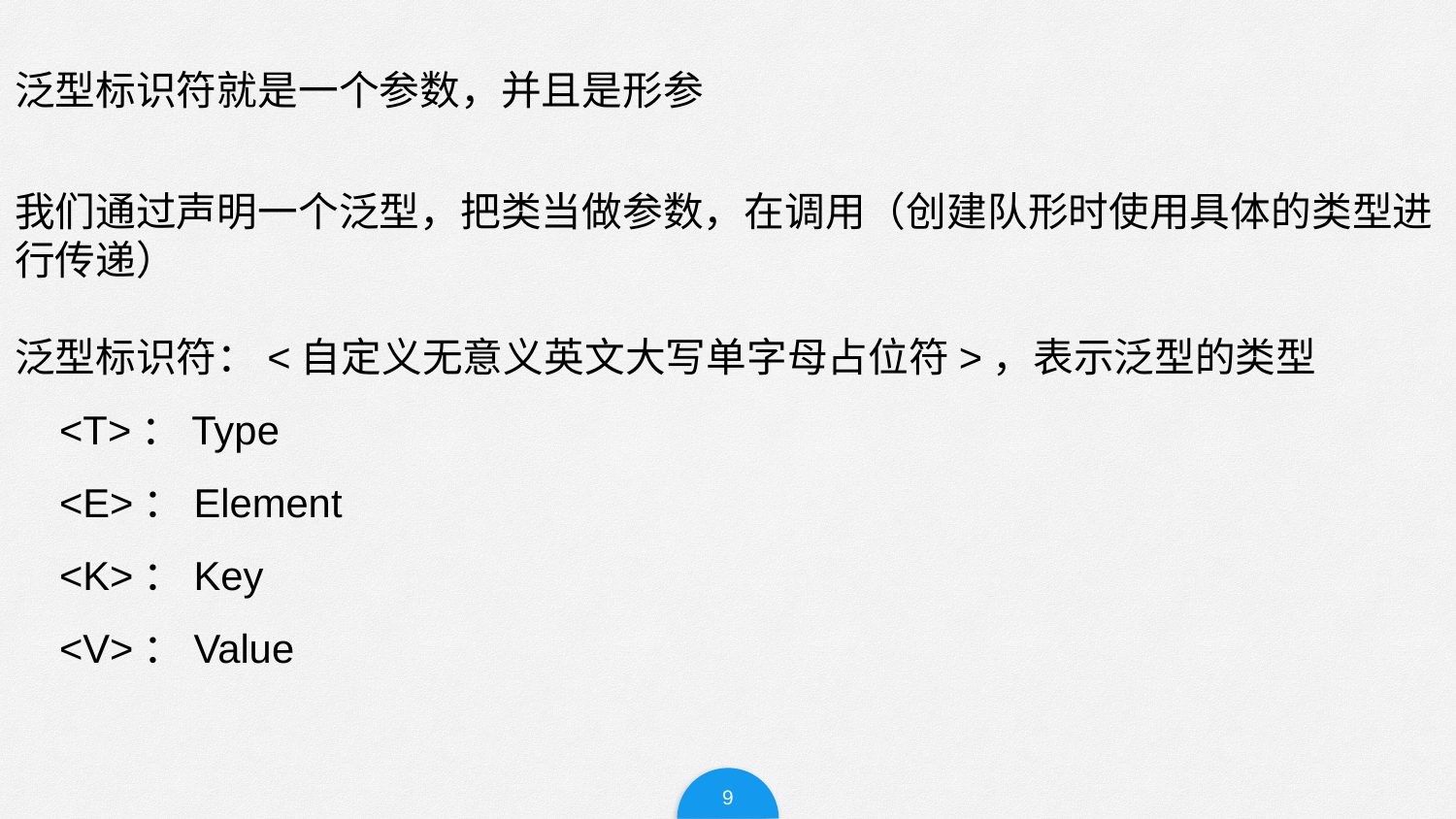

泛型标识符就是一个参数，并且是形参

我们通过声明一个泛型，把类当做参数，在调用（创建队形时使用具体的类型进行传递）

泛型标识符：<自定义无意义英文大写单字母占位符>，表示泛型的类型
    <T>：Type
    <E>：Element
    <K>：Key
    <V>：Value
9